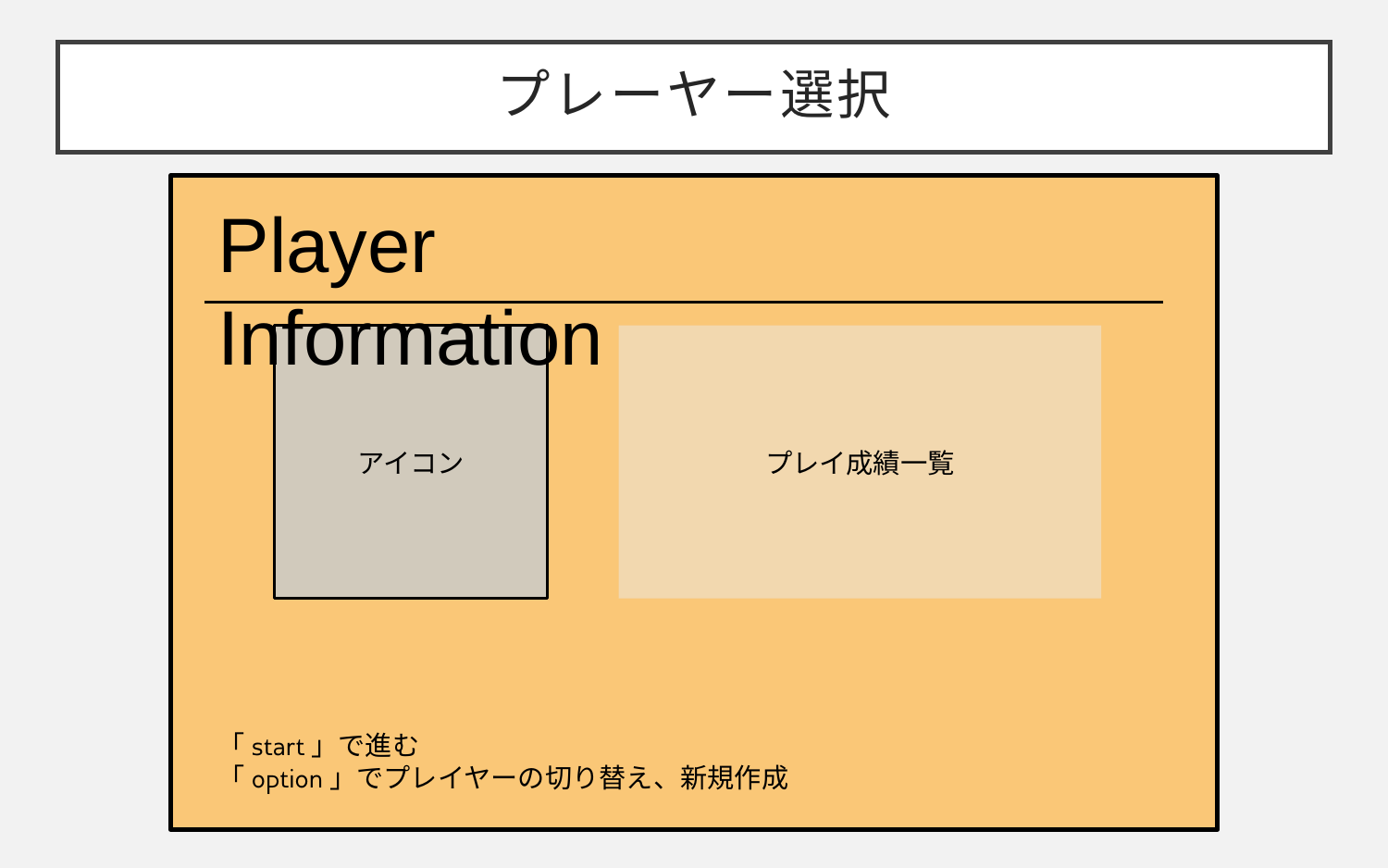

# プレーヤー選択

Player Information
アイコン
プレイ成績一覧
「start」で進む
「option」でプレイヤーの切り替え、新規作成